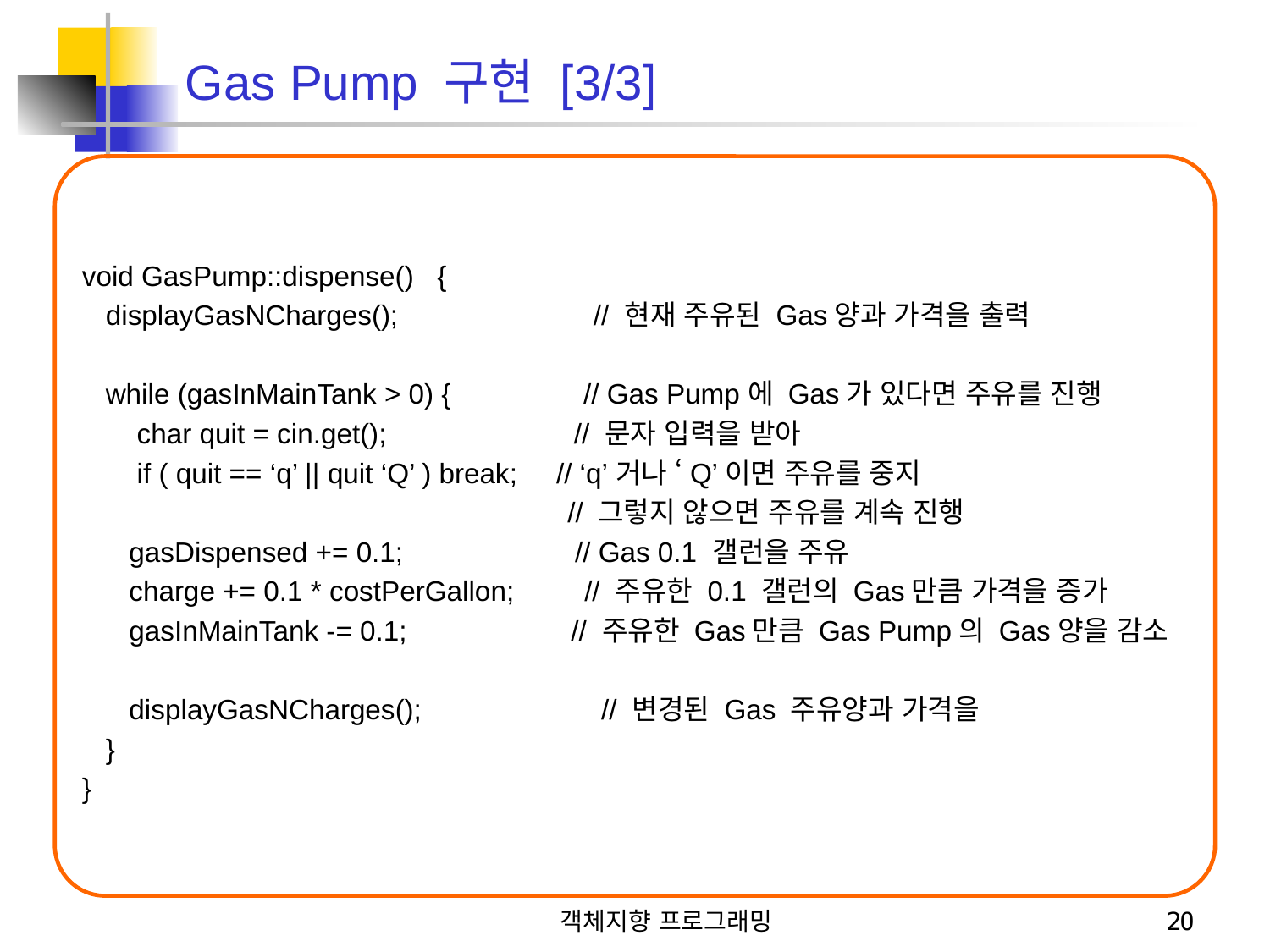

Gas Pump 구현 [3/3]
void GasPump::dispense()   {
   displayGasNCharges();                         // 현재 주유된 Gas양과 가격을 출력

   while (gasInMainTank > 0) {                 // Gas Pump에 Gas가 있다면 주유를 진행
       char quit = cin.get();                        // 문자 입력을 받아
       if ( quit == ‘q’ || quit ‘Q’ ) break;     // ‘q’거나 ‘Q’이면 주유를 중지
                                                              // 그렇지 않으면 주유를 계속 진행
      gasDispensed += 0.1;                      // Gas 0.1 갤런을 주유
      charge += 0.1 * costPerGallon;         // 주유한 0.1 갤런의 Gas만큼 가격을 증가
      gasInMainTank -= 0.1;                     // 주유한 Gas만큼 Gas Pump의 Gas양을 감소

      displayGasNCharges();                       // 변경된 Gas 주유양과 가격을
   }
}
객체지향 프로그래밍
20